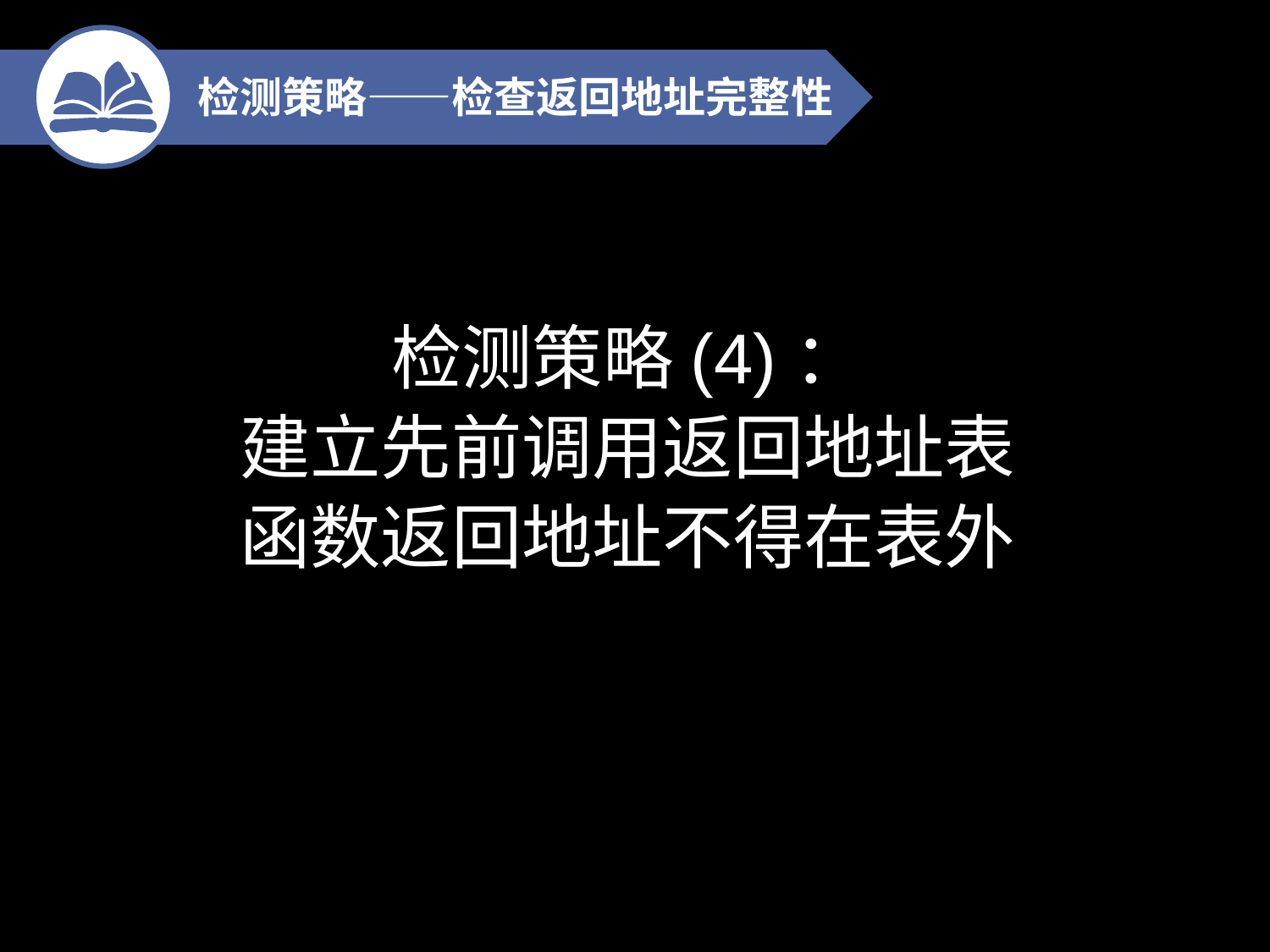

检测策略——检查返回地址完整性
检测策略(4)：
建立先前调用返回地址表
函数返回地址不得在表外